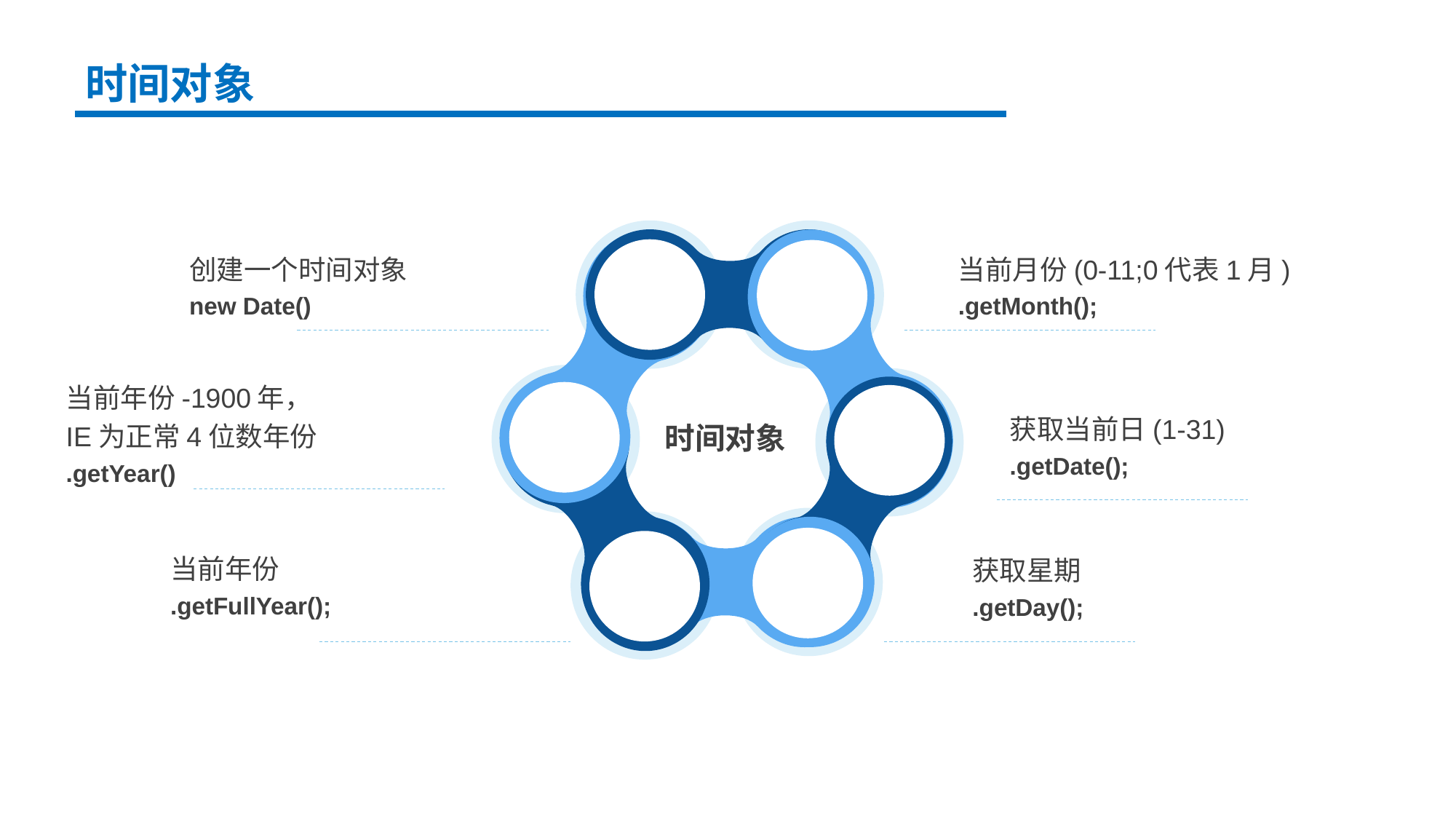

时间对象

时间对象
创建一个时间对象
new Date()
当前月份(0-11;0代表1月)
.getMonth();
当前年份-1900年，
IE为正常4位数年份
.getYear()
获取当前日(1-31)
.getDate();
当前年份
.getFullYear();
获取星期
.getDay();